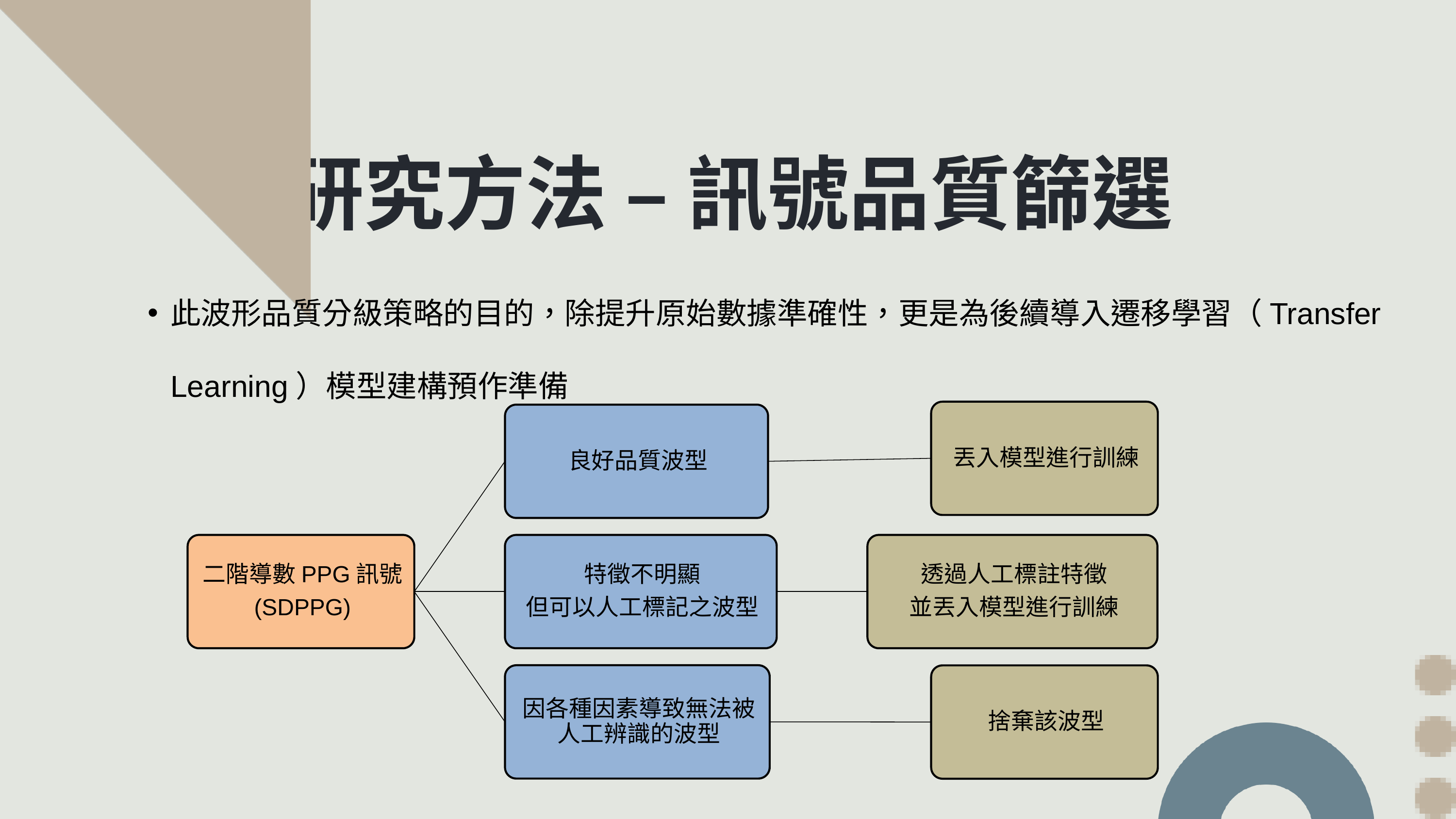

研究方法 – 訊號品質篩選
此波形品質分級策略的目的，除提升原始數據準確性，更是為後續導入遷移學習（Transfer Learning）模型建構預作準備
二階導數PPG訊號
(SDPPG)

良好品質波型

丟入模型進行訓練

特徵不明顯
但可以人工標記之波型

透過人工標註特徵
並丟入模型進行訓練

因各種因素導致無法被人工辨識的波型

捨棄該波型